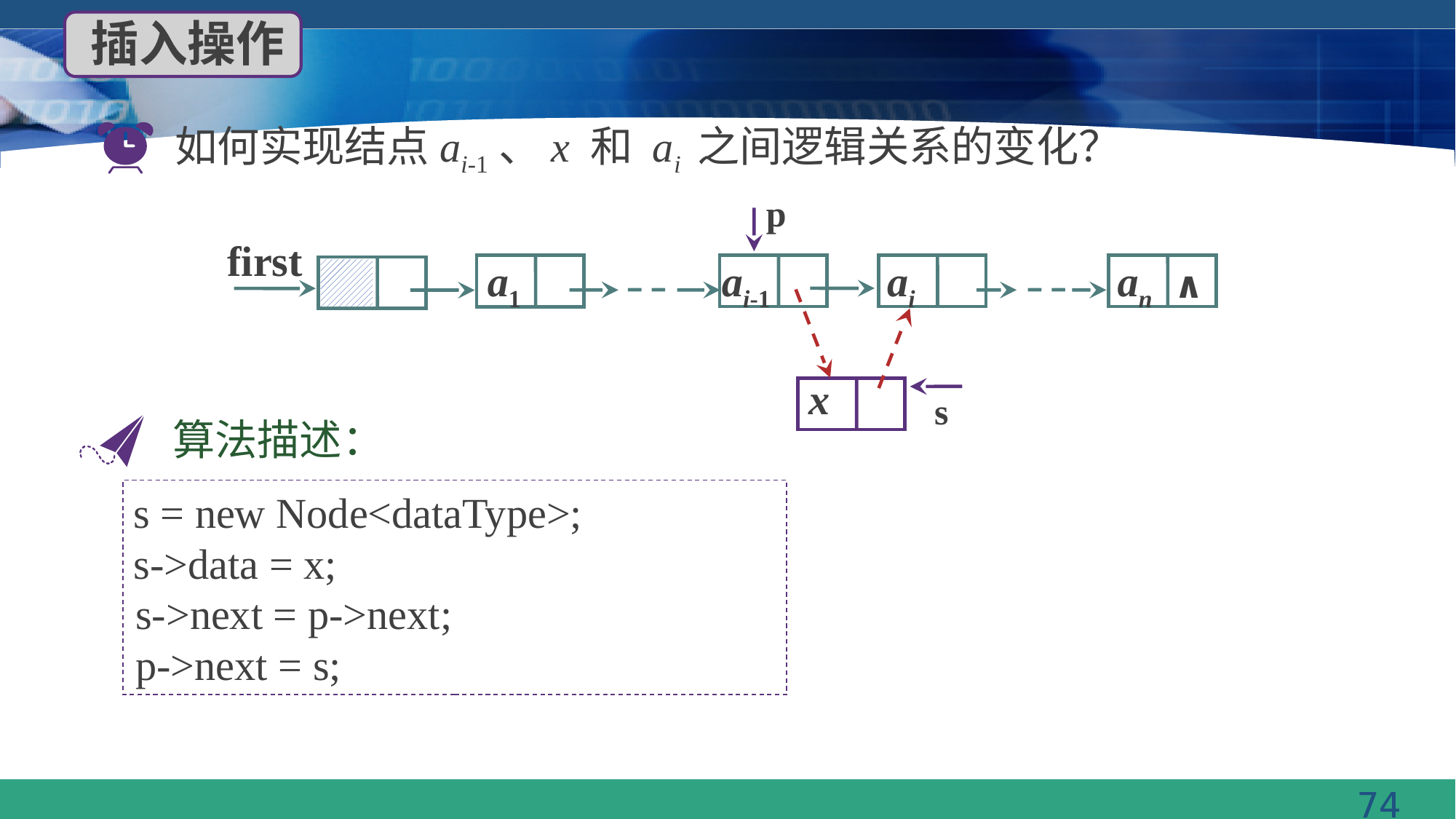

插入操作

如何实现结点ai-1、x 和 ai 之间逻辑关系的变化？

p

first
ai-1

ai

an

a1

∧

x

s
算法描述：

s->next = p->next;
p->next = s;
s = new Node<dataType>;
s->data = x;